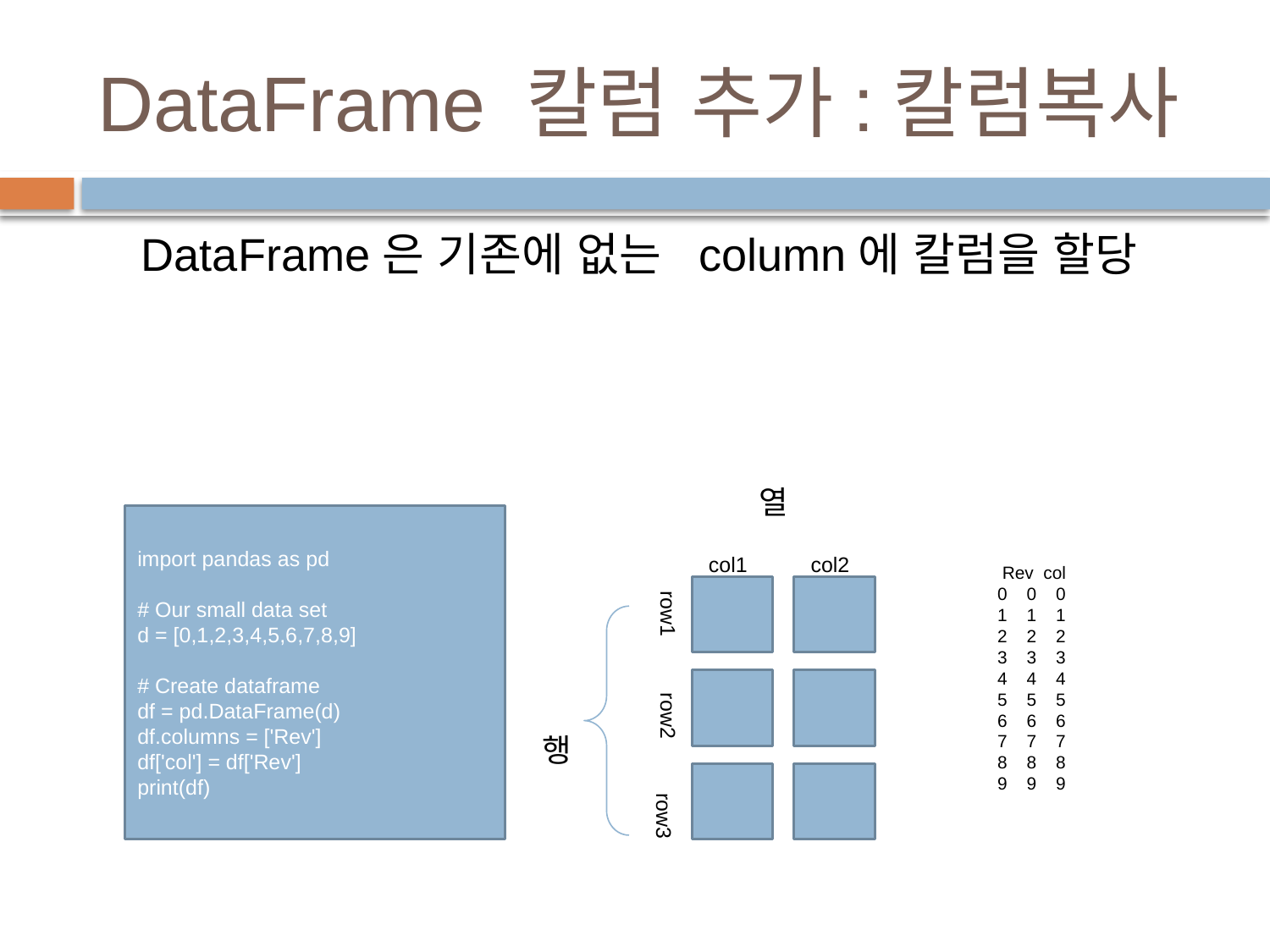

# DataFrame 칼럼 추가:칼럼복사
DataFrame은 기존에 없는  column에 칼럼을 할당
열
col1
col2

row1

row2
행

row3
import pandas as pd

# Our small data set
d = [0,1,2,3,4,5,6,7,8,9]

# Create dataframe
df = pd.DataFrame(d)
df.columns = ['Rev']
df['col'] = df['Rev']
print(df)
 Rev  col
0    0    0
1    1    1
2    2    2
3    3    3
4    4    4
5    5    5
6    6    6
7    7    7
8    8    8
9    9    9